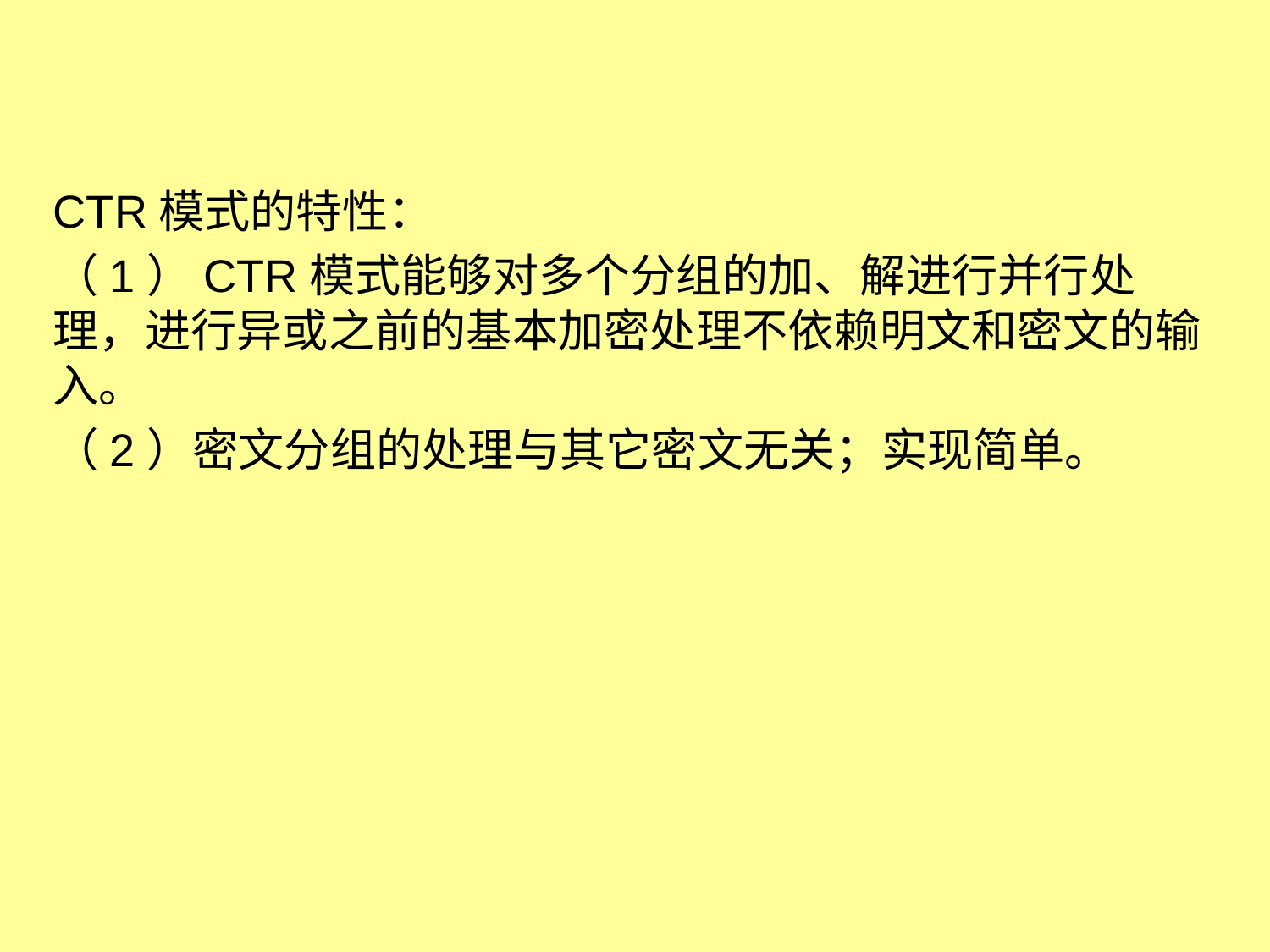

#
CTR模式的特性：
（1）CTR模式能够对多个分组的加、解进行并行处理，进行异或之前的基本加密处理不依赖明文和密文的输入。
（2）密文分组的处理与其它密文无关；实现简单。